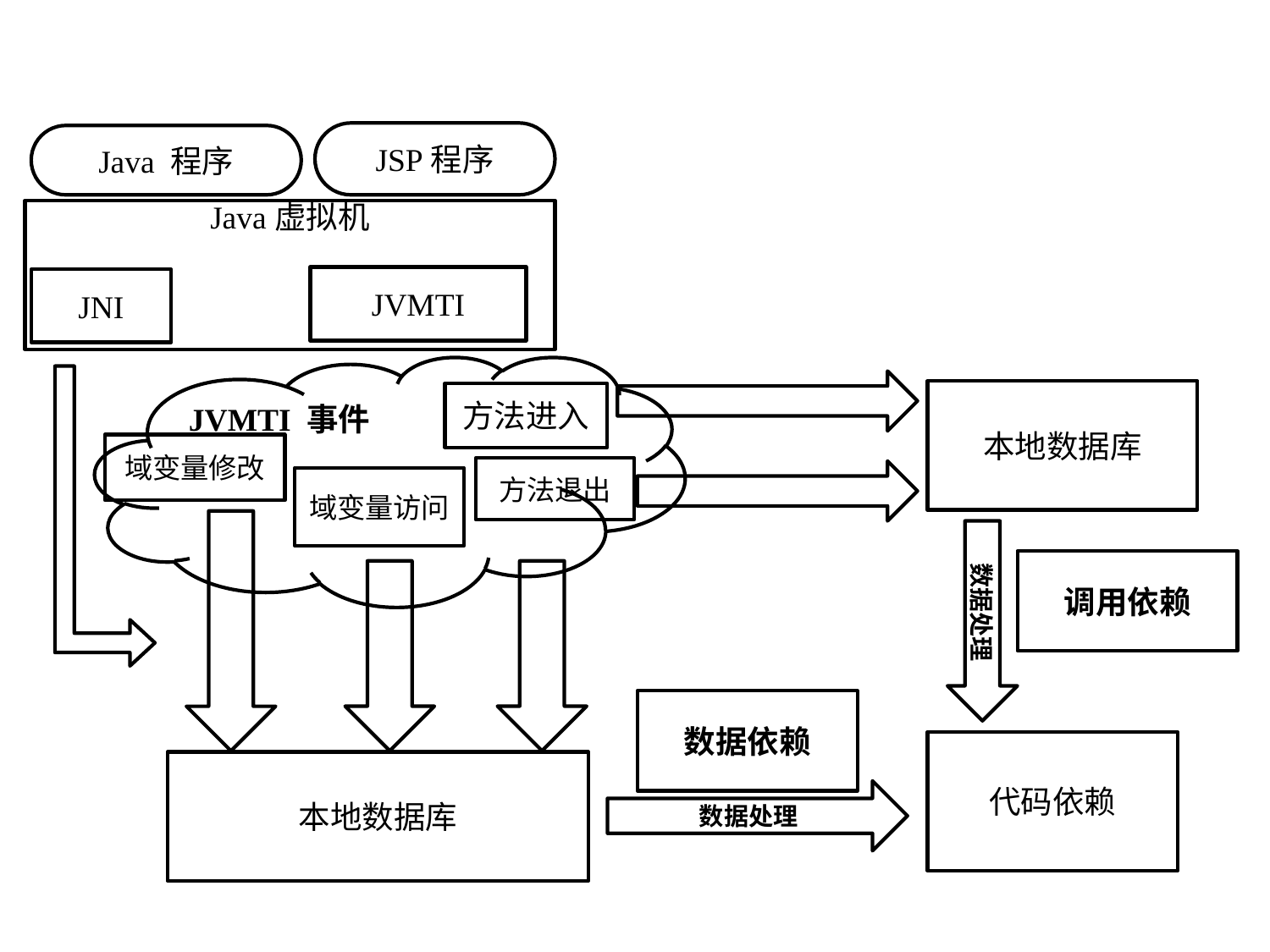

JSP程序
Java 程序
Java虚拟机

JVMTI
JNI
JVMTI 事件

本地数据库
方法进入
域变量修改
方法退出

域变量访问

数据处理
调用依赖

数据依赖
代码依赖
本地数据库
数据处理